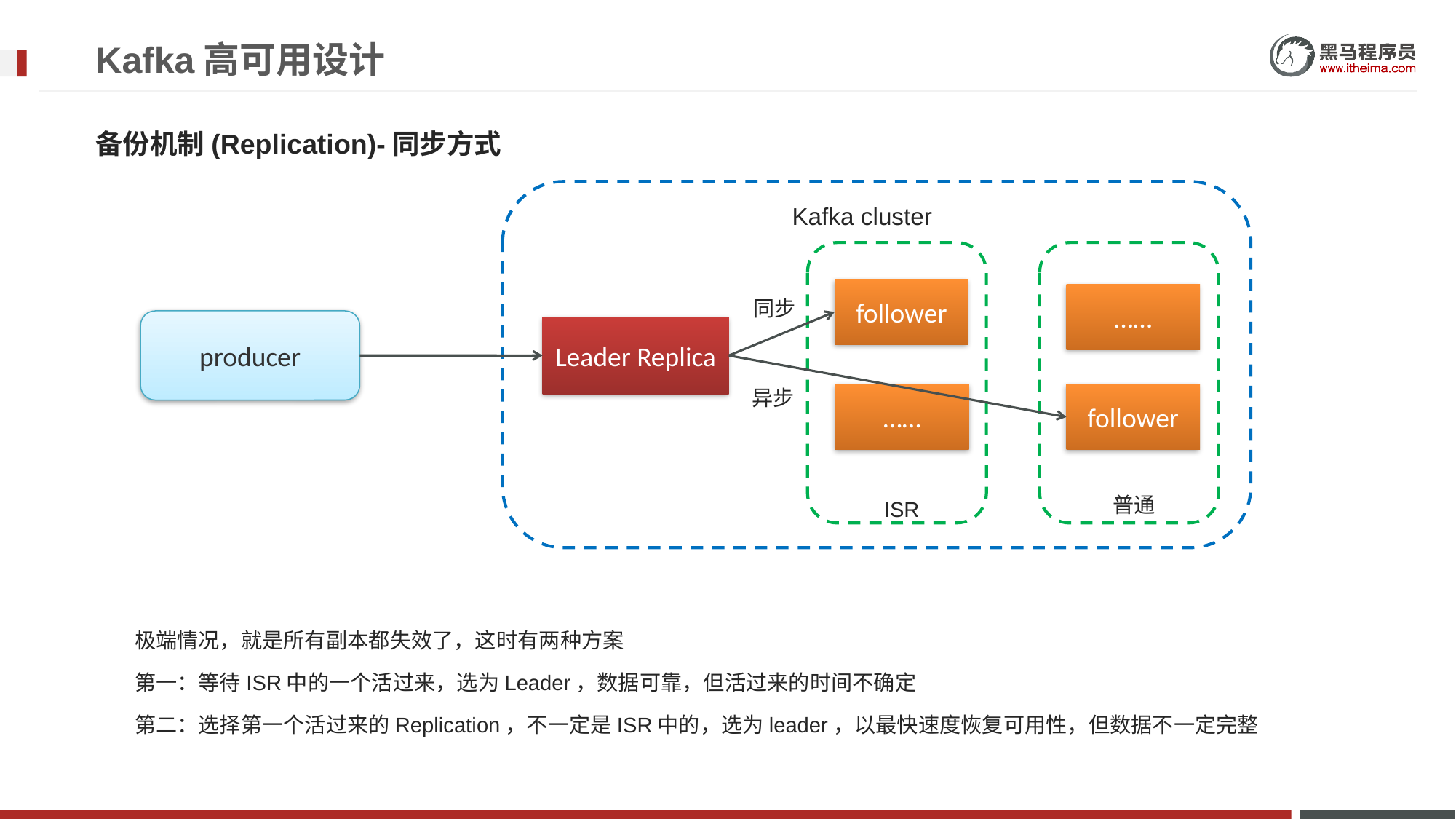

# Kafka高可用设计
备份机制(Replication)-同步方式

Kafka cluster

同步
follower
……
producer
Leader Replica
异步
……
follower
普通
ISR
极端情况，就是所有副本都失效了，这时有两种方案
第一：等待ISR中的一个活过来，选为Leader，数据可靠，但活过来的时间不确定
第二：选择第一个活过来的Replication，不一定是ISR中的，选为leader，以最快速度恢复可用性，但数据不一定完整